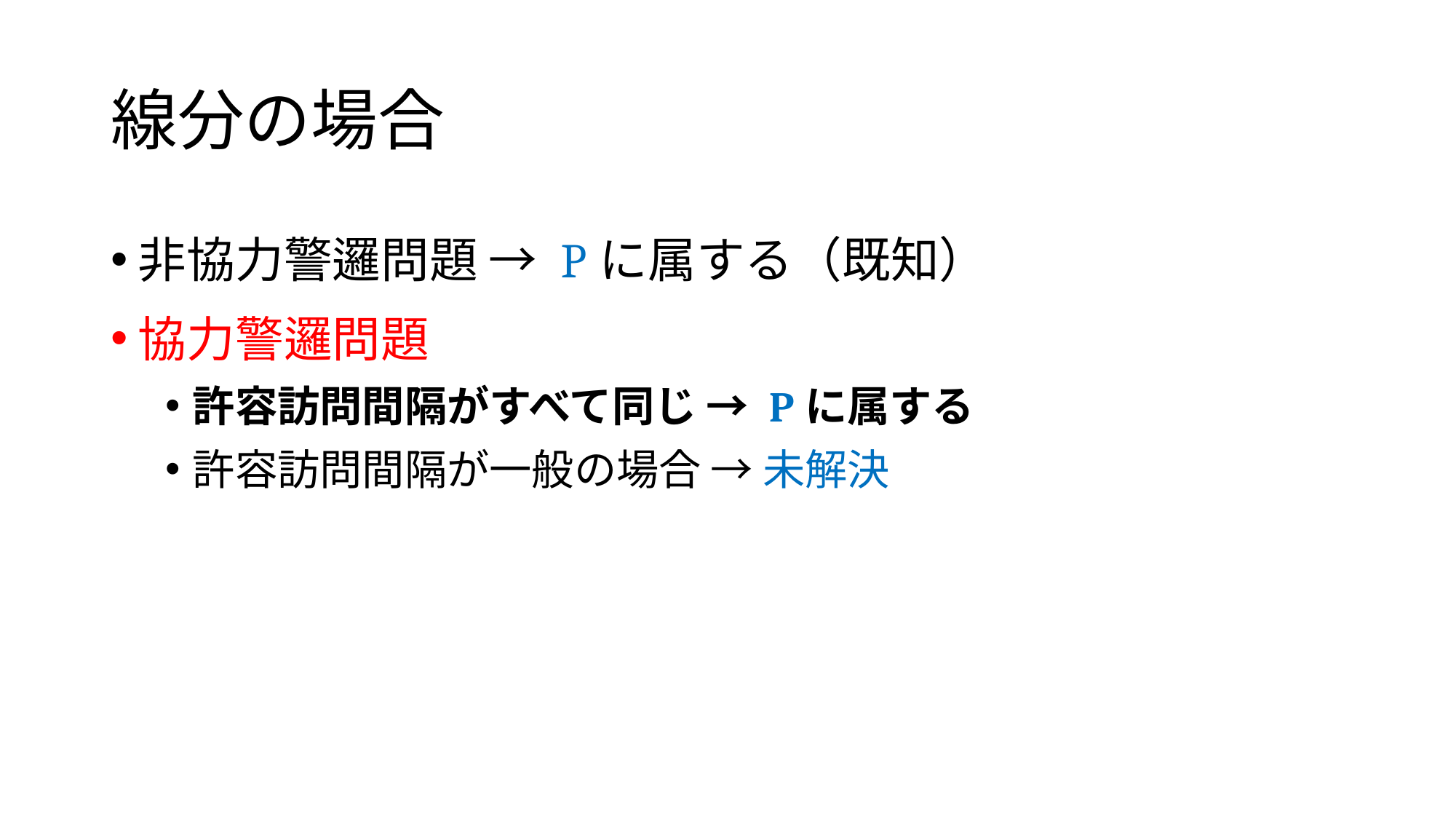

# 線分の場合
非協力警邏問題 → Pに属する（既知）
協力警邏問題
許容訪問間隔がすべて同じ → Pに属する
許容訪問間隔が一般の場合 → 未解決